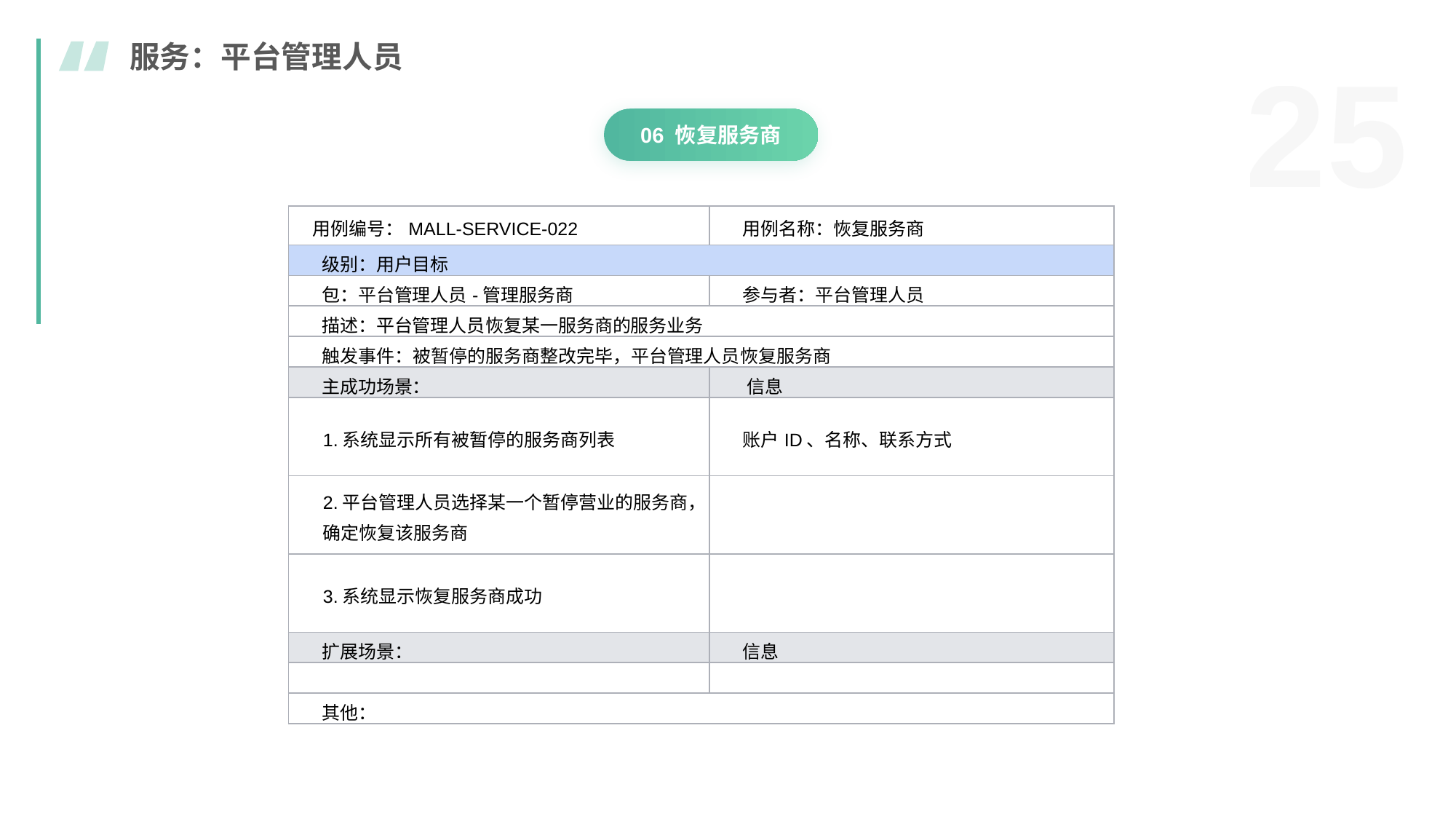

服务：平台管理人员

06 恢复服务商
| 用例编号：MALL-SERVICE-022 | 用例名称：恢复服务商 |
| --- | --- |
| 级别：用户目标 |  |
| 包：平台管理人员-管理服务商 | 参与者：平台管理人员 |
| 描述：平台管理人员恢复某一服务商的服务业务 |  |
| 触发事件：被暂停的服务商整改完毕，平台管理人员恢复服务商 |  |
| 主成功场景： | 信息 |
| 1.系统显示所有被暂停的服务商列表 | 账户ID、名称、联系方式 |
| 2.平台管理人员选择某一个暂停营业的服务商，确定恢复该服务商 |  |
| 3.系统显示恢复服务商成功 |  |
| 扩展场景： | 信息 |
|  |  |
| 其他： |  |